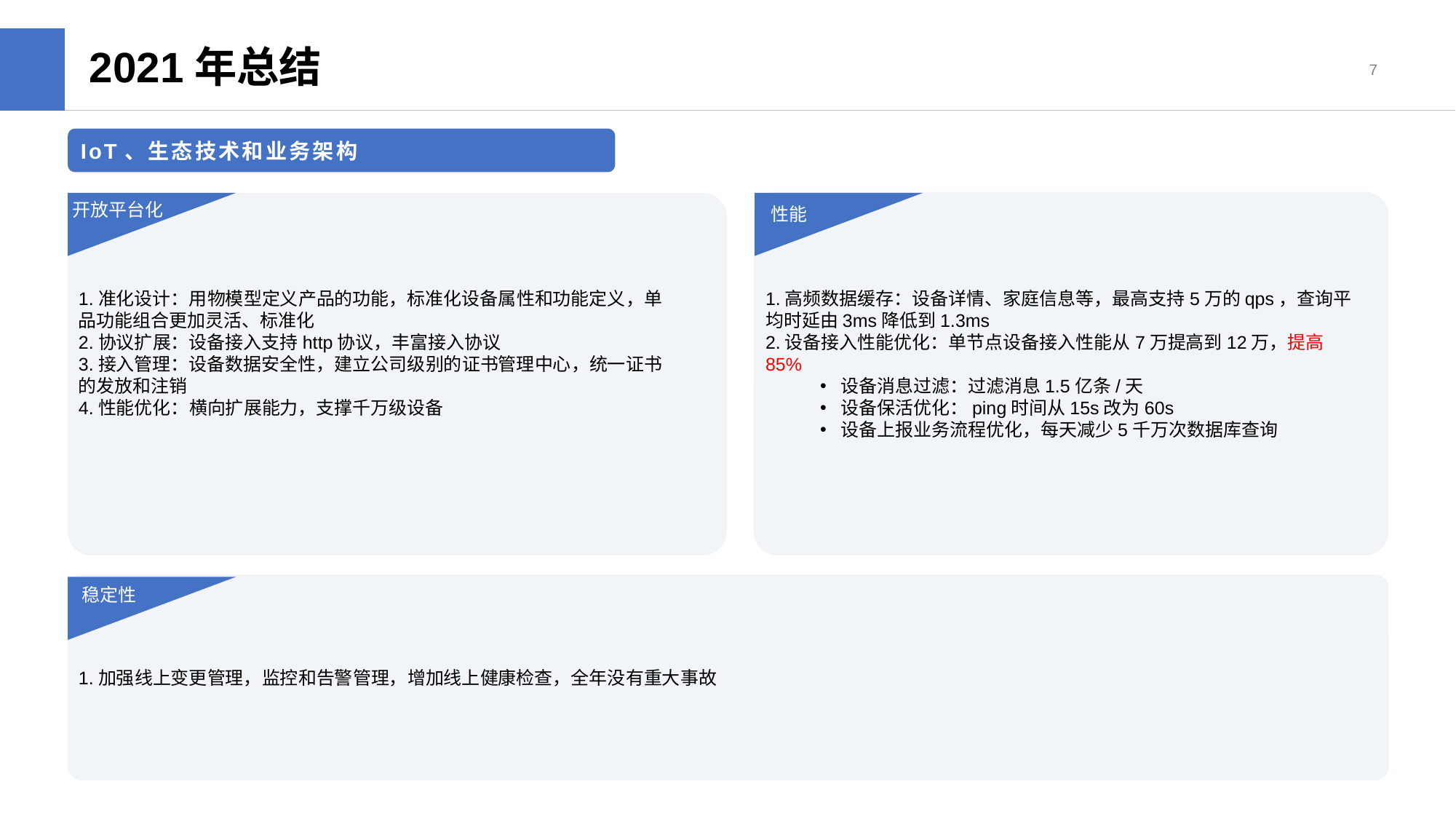

2021年总结
7
IoT、生态技术和业务架构

开放平台化
性能
1.准化设计：用物模型定义产品的功能，标准化设备属性和功能定义，单品功能组合更加灵活、标准化
2.协议扩展：设备接入支持http协议，丰富接入协议
3.接入管理：设备数据安全性，建立公司级别的证书管理中心，统一证书的发放和注销
4.性能优化：横向扩展能力，支撑千万级设备
1.高频数据缓存：设备详情、家庭信息等，最高支持5万的qps，查询平均时延由3ms降低到1.3ms
2.设备接入性能优化：单节点设备接入性能从7万提高到12万，提高85%
设备消息过滤：过滤消息1.5亿条/天
设备保活优化：ping时间从15s改为60s
设备上报业务流程优化，每天减少5千万次数据库查询

稳定性
1.加强线上变更管理，监控和告警管理，增加线上健康检查，全年没有重大事故